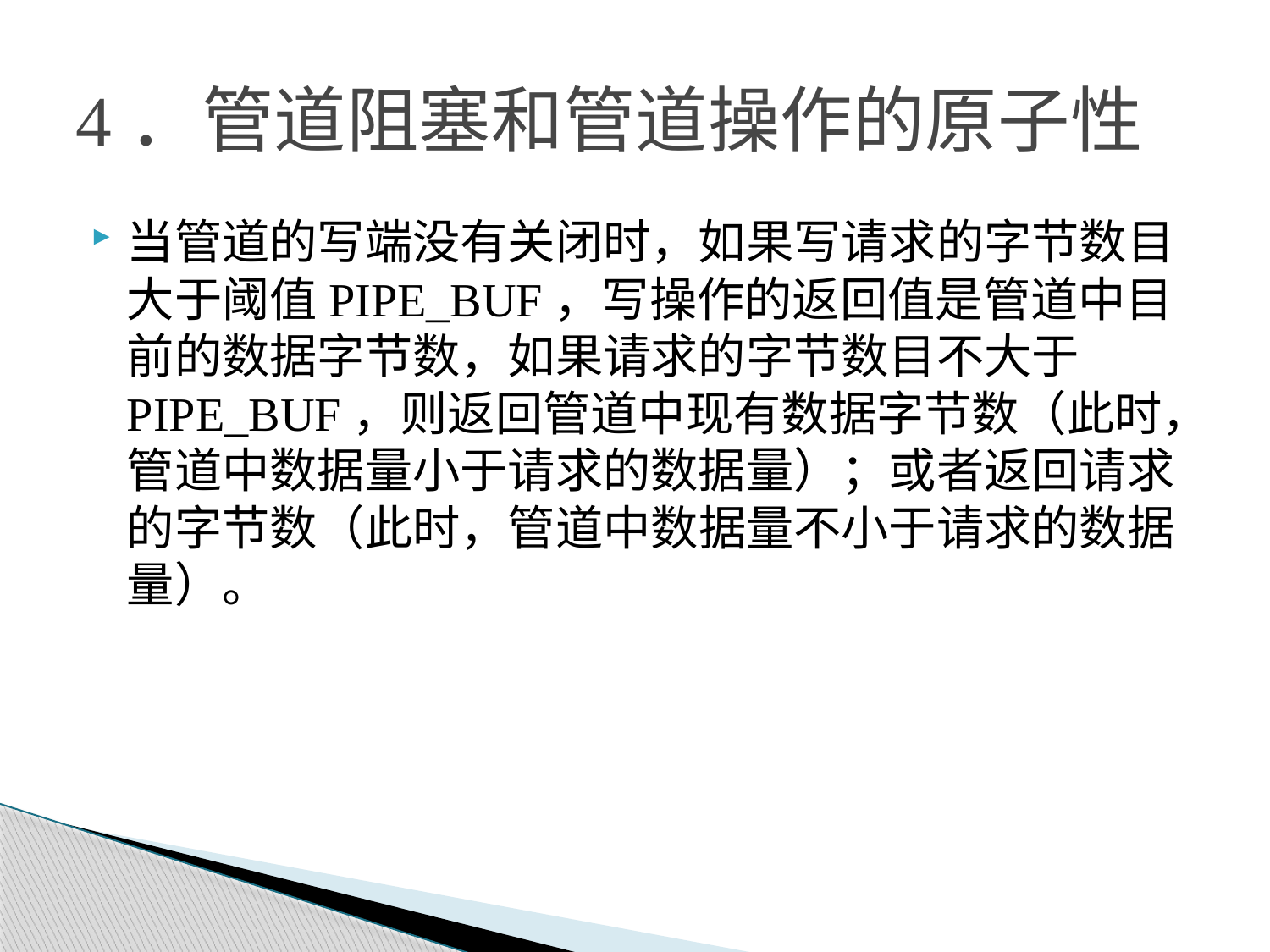

# 4．管道阻塞和管道操作的原子性
当管道的写端没有关闭时，如果写请求的字节数目大于阈值PIPE_BUF，写操作的返回值是管道中目前的数据字节数，如果请求的字节数目不大于PIPE_BUF，则返回管道中现有数据字节数（此时，管道中数据量小于请求的数据量）；或者返回请求的字节数（此时，管道中数据量不小于请求的数据量）。